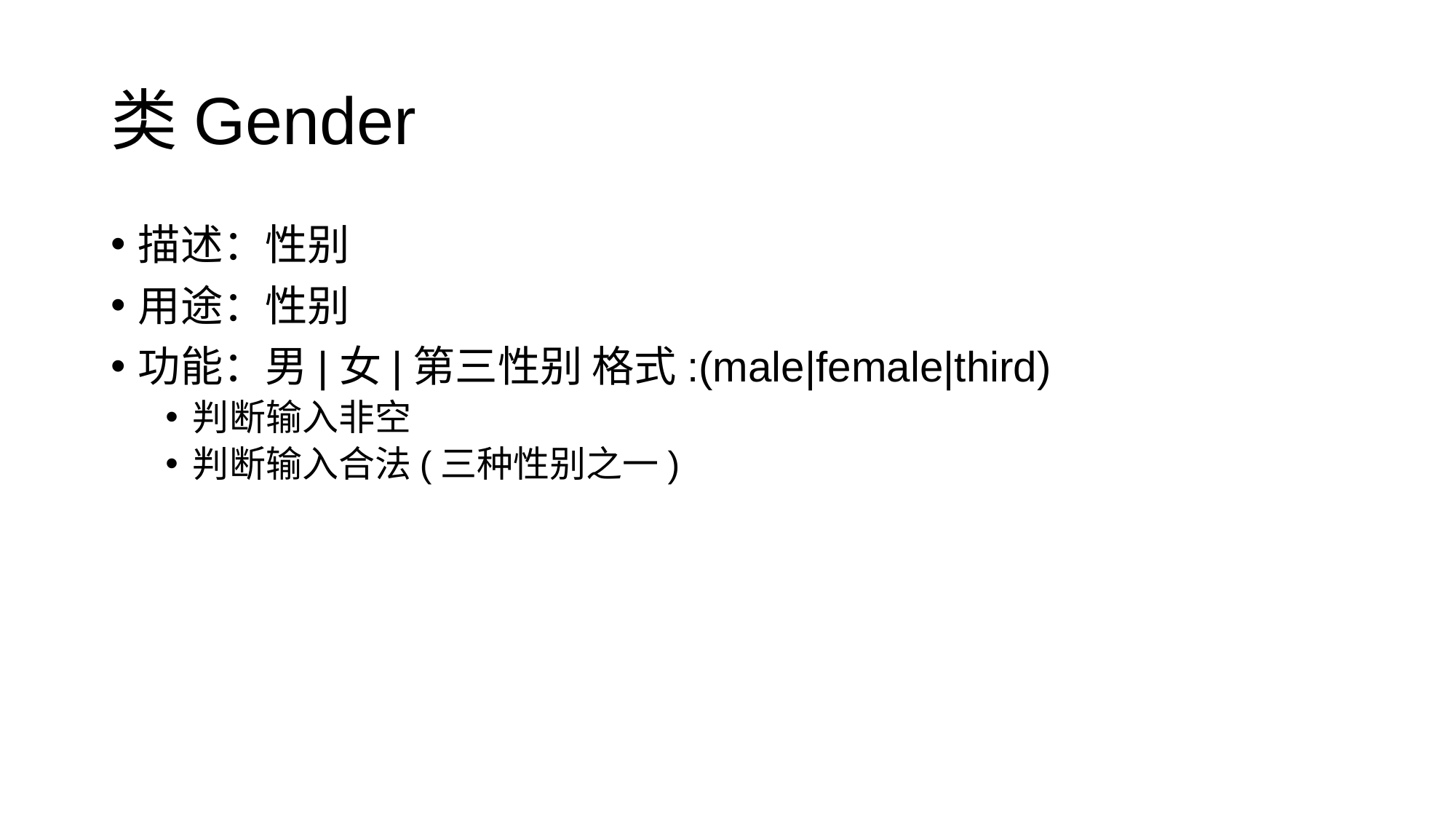

# 类Gender
描述：性别
用途：性别
功能：男|女|第三性别 格式:(male|female|third)
判断输入非空
判断输入合法(三种性别之一)